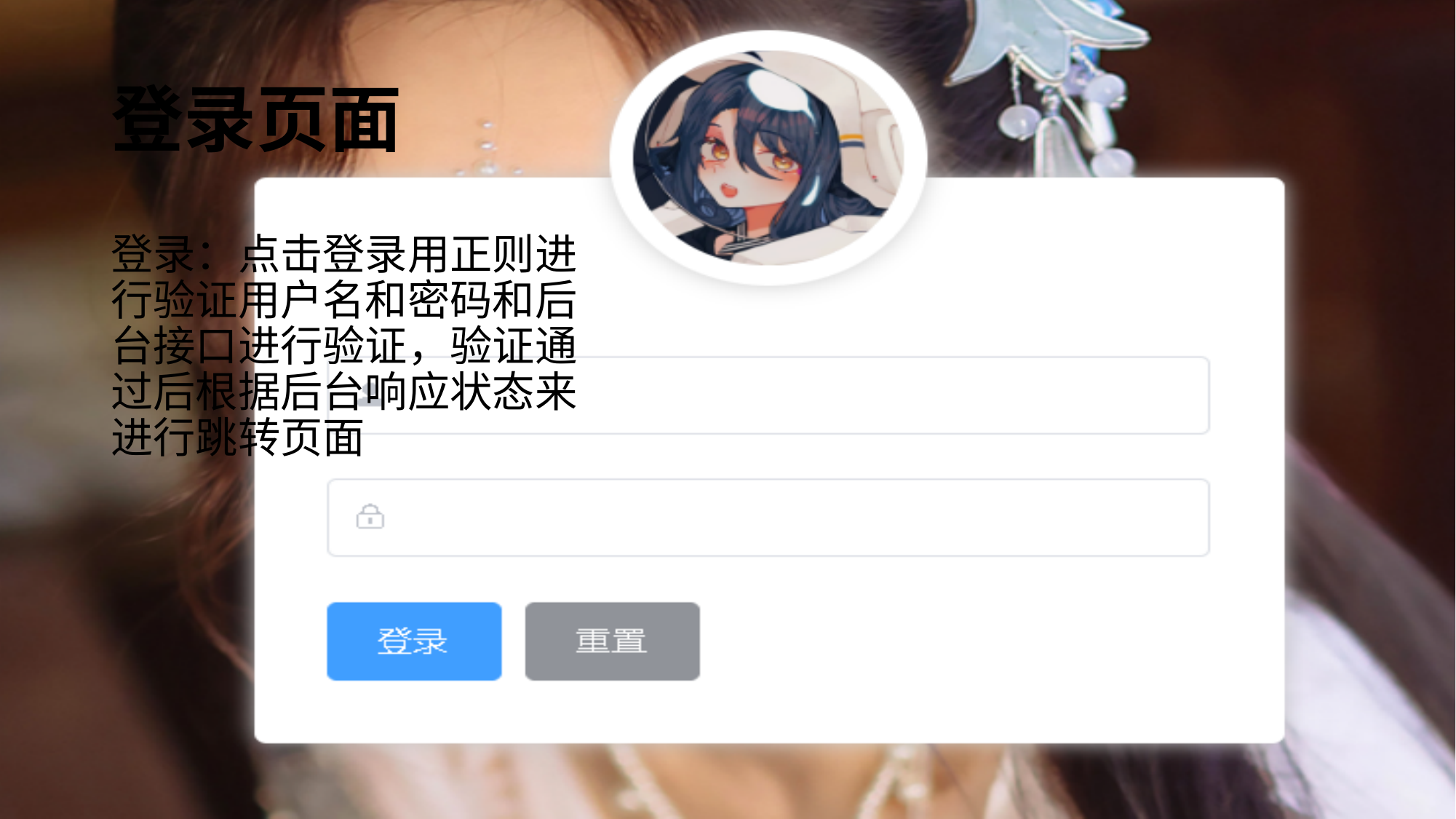

# 登录页面
登录：点击登录用正则进行验证用户名和密码和后台接口进行验证，验证通过后根据后台响应状态来进行跳转页面